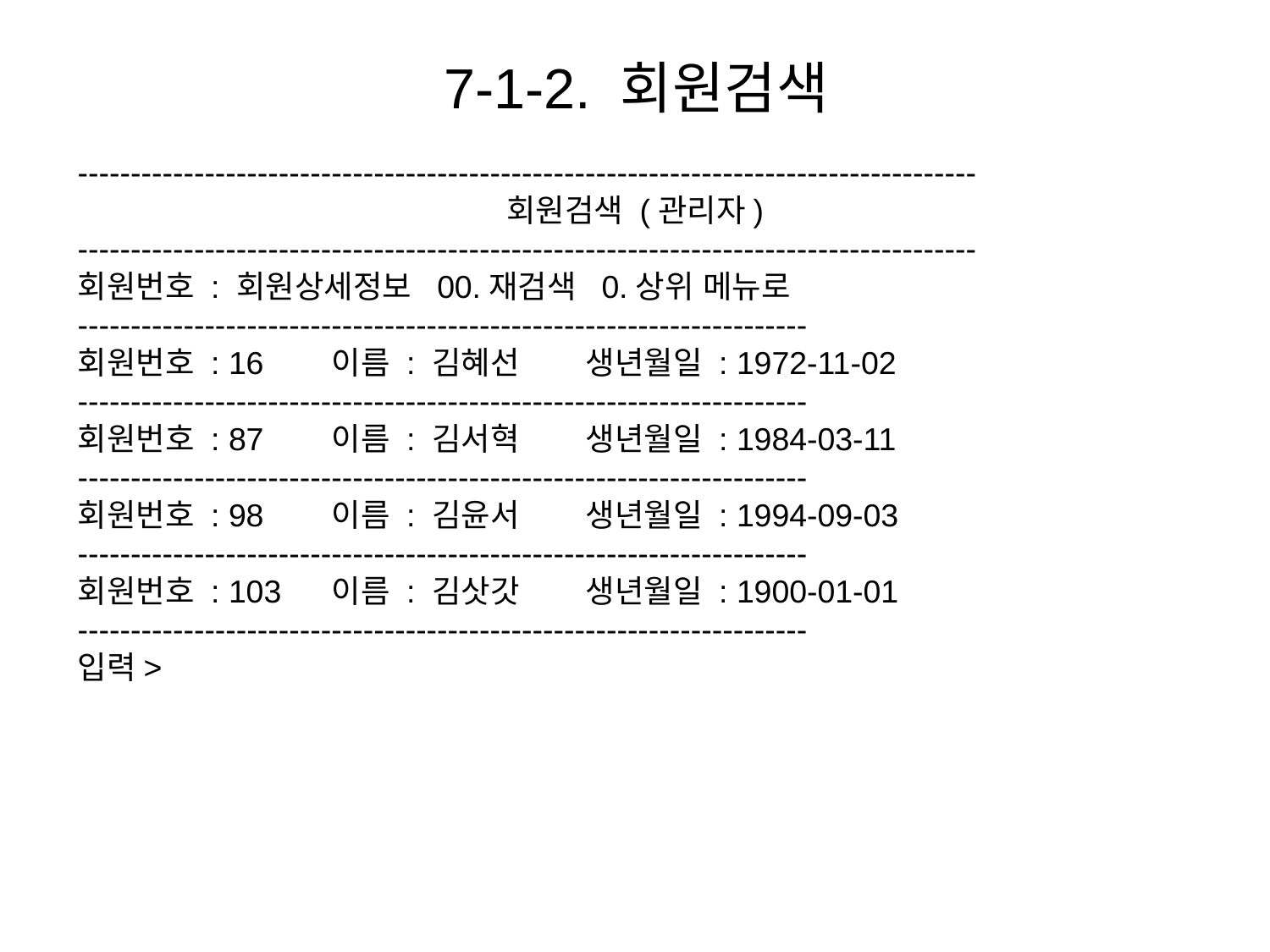

# 7-1-2. 회원검색
-------------------------------------------------------------------------------------
회원검색 (관리자)
-------------------------------------------------------------------------------------
회원번호 : 회원상세정보  00.재검색  0.상위 메뉴로
---------------------------------------------------------------------
회원번호 : 16	이름 : 김혜선	생년월일 : 1972-11-02
---------------------------------------------------------------------
회원번호 : 87	이름 : 김서혁	생년월일 : 1984-03-11
---------------------------------------------------------------------
회원번호 : 98	이름 : 김윤서	생년월일 : 1994-09-03
---------------------------------------------------------------------
회원번호 : 103	이름 : 김삿갓	생년월일 : 1900-01-01
---------------------------------------------------------------------
입력>